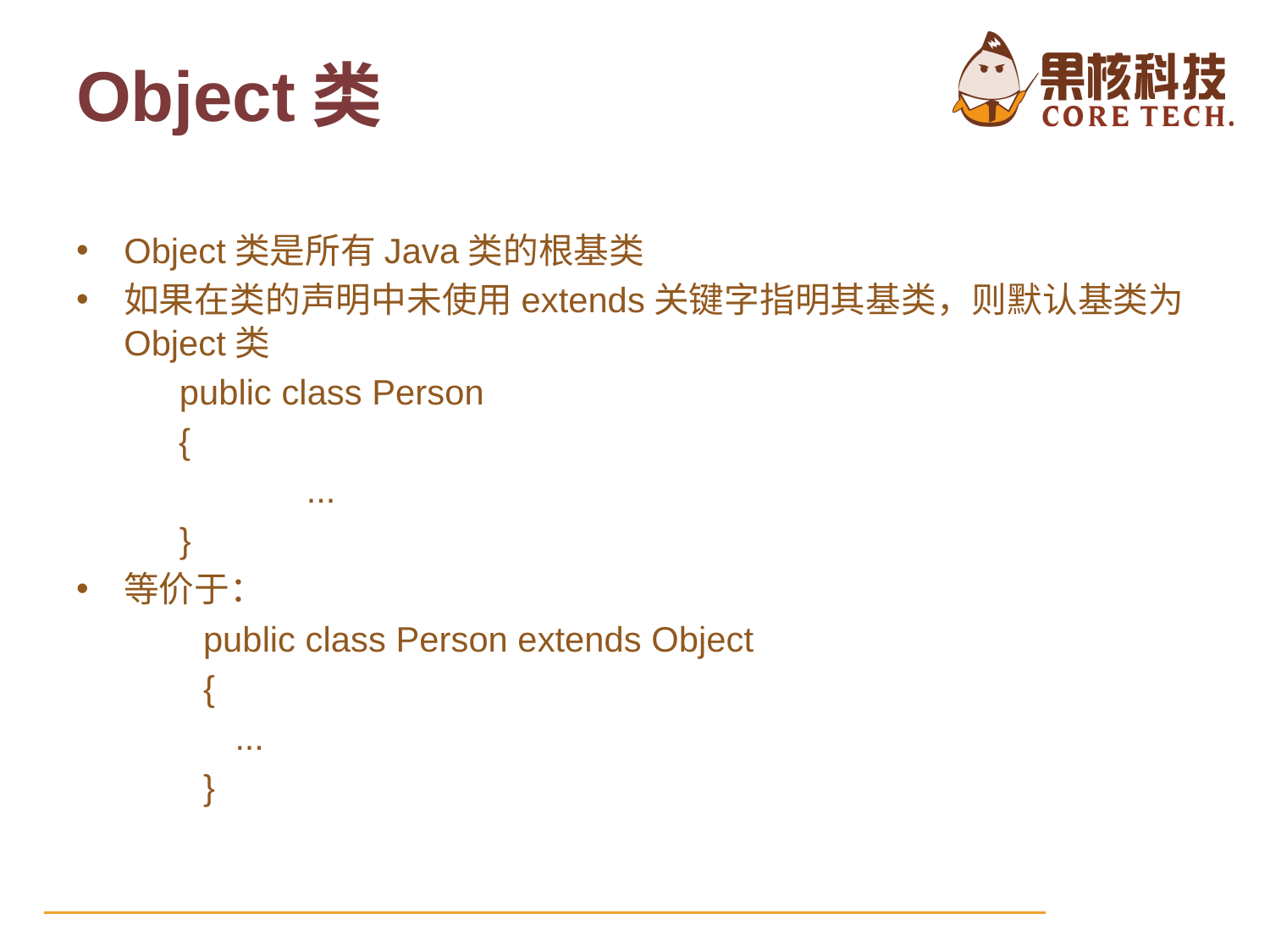

Object类
Object类是所有Java类的根基类
如果在类的声明中未使用extends关键字指明其基类，则默认基类为Object类
	public class Person
    {
		...
	}
等价于：
public class Person extends Object
{
	...
}